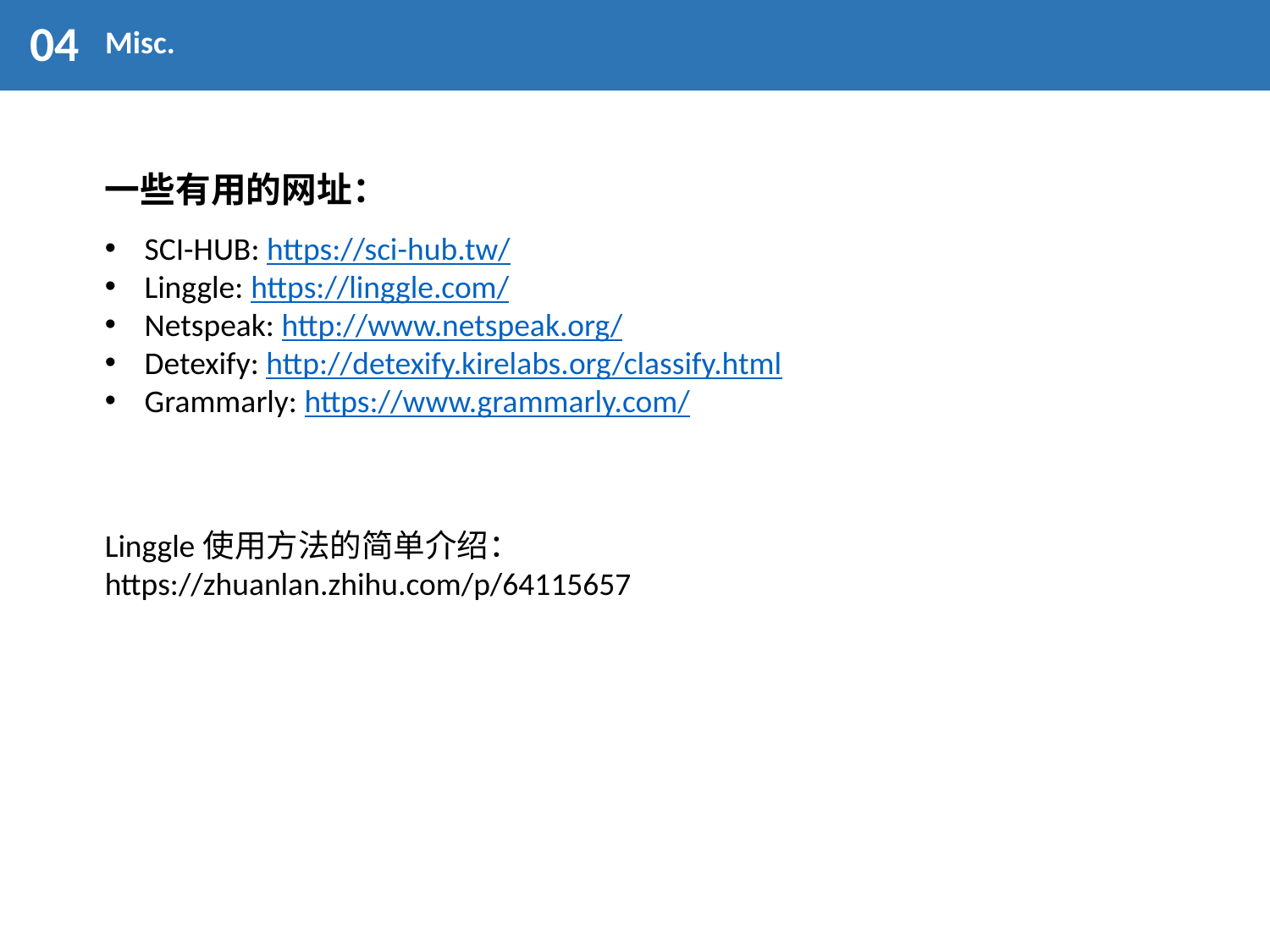

04
Misc.
一些有用的网址：

SCI-HUB: https://sci-hub.tw/
Linggle: https://linggle.com/
Netspeak: http://www.netspeak.org/
Detexify: http://detexify.kirelabs.org/classify.html
Grammarly: https://www.grammarly.com/
Linggle使用方法的简单介绍：
https://zhuanlan.zhihu.com/p/64115657